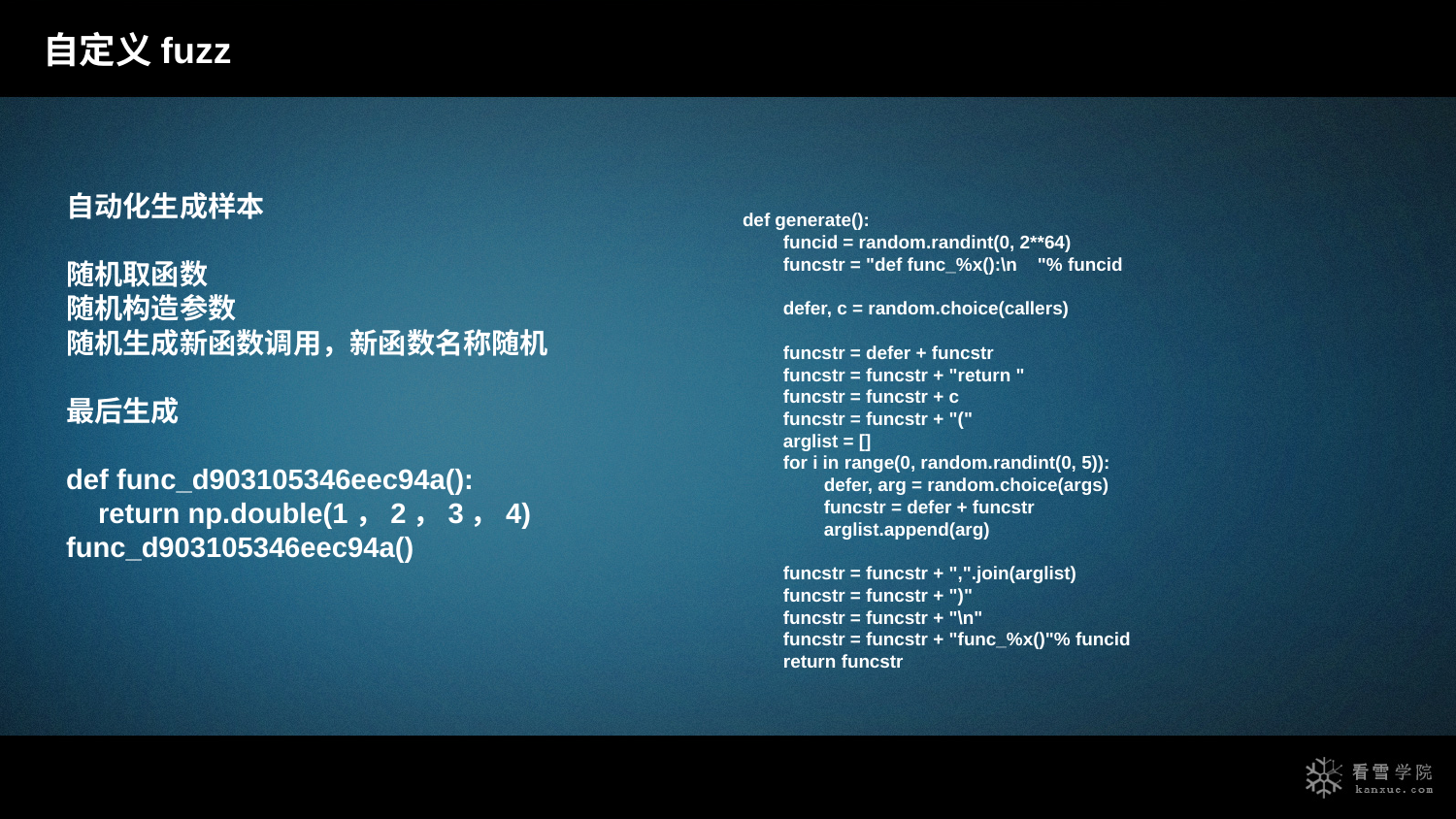

自定义fuzz

def generate():
        funcid = random.randint(0, 2**64)
        funcstr = "def func_%x():\n    "% funcid

        defer, c = random.choice(callers)

        funcstr = defer + funcstr
        funcstr = funcstr + "return "
        funcstr = funcstr + c
        funcstr = funcstr + "("
        arglist = []
        for i in range(0, random.randint(0, 5)):
                defer, arg = random.choice(args)
                funcstr = defer + funcstr
                arglist.append(arg)

        funcstr = funcstr + ",".join(arglist)
        funcstr = funcstr + ")"
        funcstr = funcstr + "\n"
        funcstr = funcstr + "func_%x()"% funcid
        return funcstr
自动化生成样本

随机取函数
随机构造参数
随机生成新函数调用，新函数名称随机

最后生成

def func_d903105346eec94a():
    return np.double(1，2，3，4)
func_d903105346eec94a()